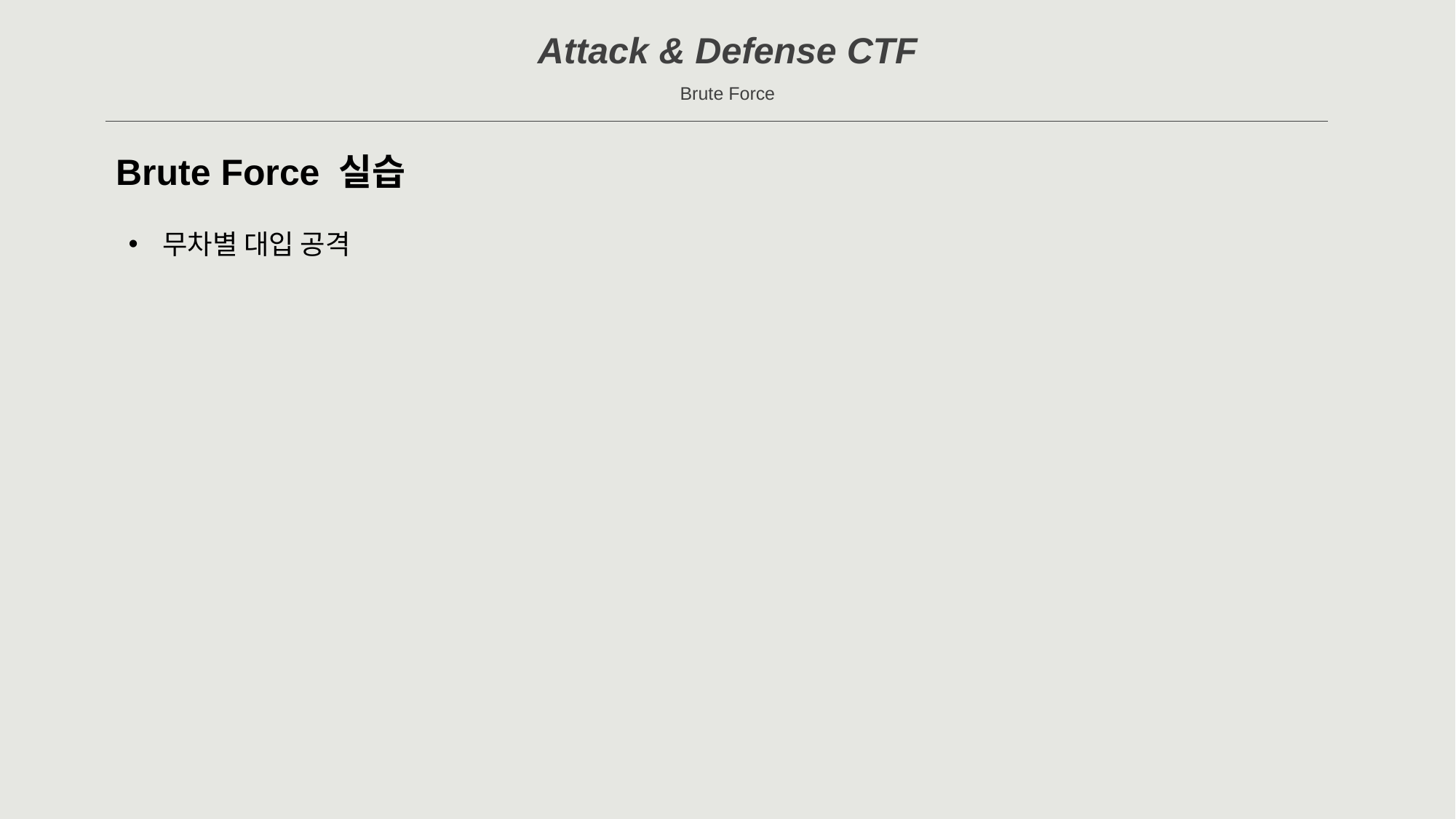

Attack & Defense CTF
Brute Force
Brute Force 실습
무차별 대입 공격